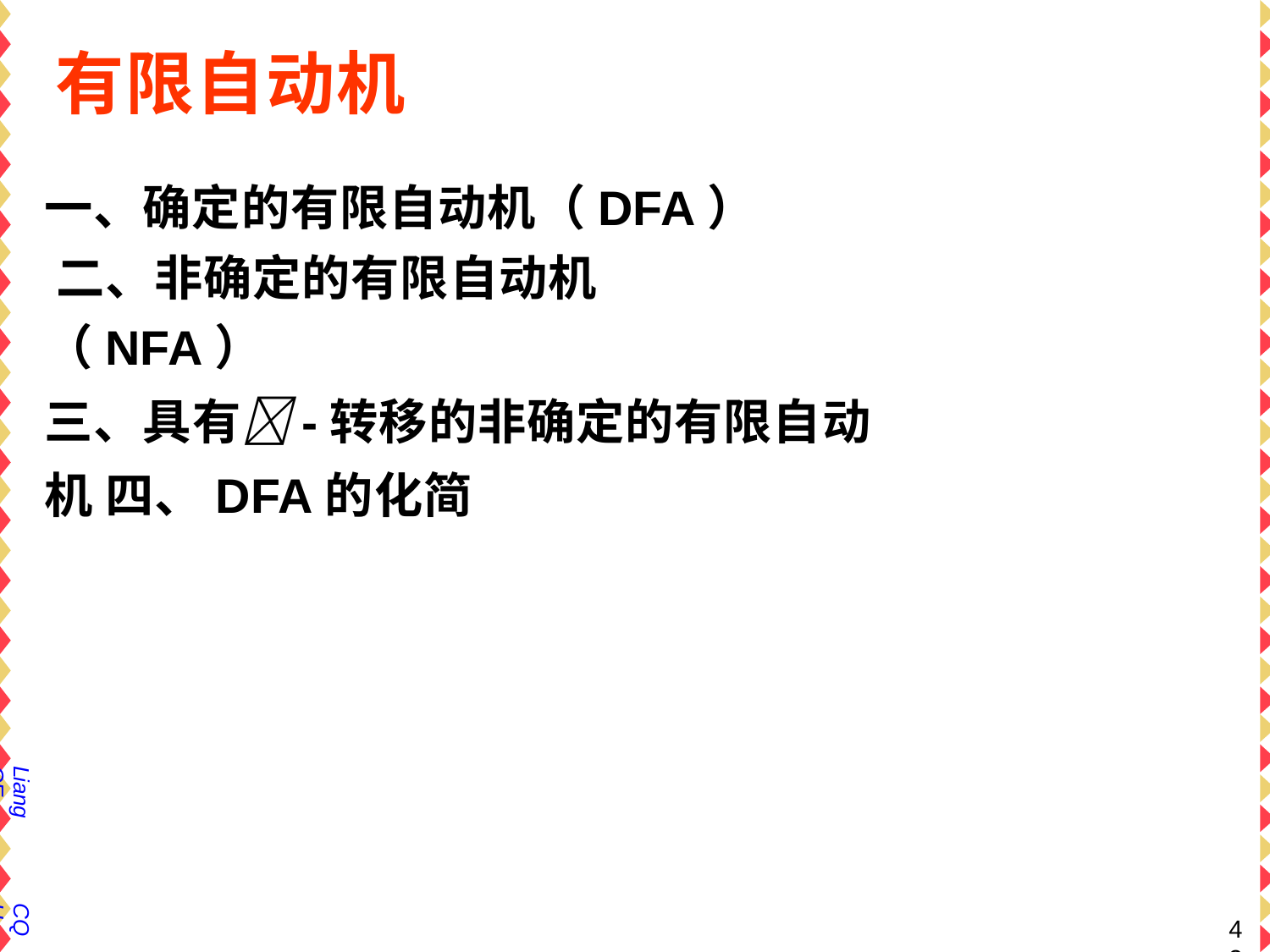

# 有限自动机
一、确定的有限自动机（DFA）  二、非确定的有限自动机（NFA）
三、具有ε-转移的非确定的有限自动机 四、DFA的化简
Liang GE
CQU
42